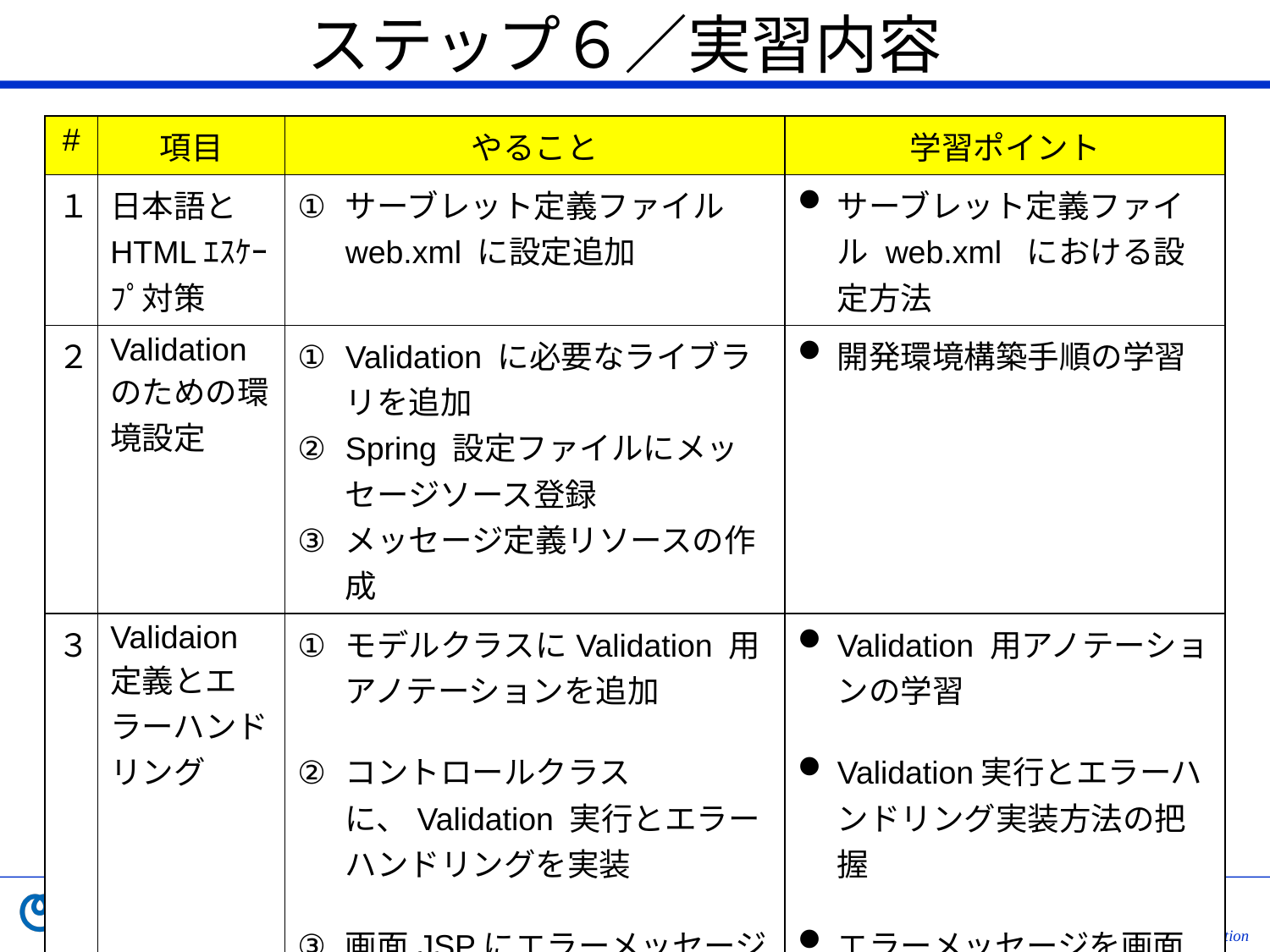

# ステップ６／実習内容
| # | 項目 | やること | 学習ポイント |
| --- | --- | --- | --- |
| １ | 日本語とHTMLｴｽｹｰﾌﾟ対策 | サーブレット定義ファイル web.xml に設定追加 | サーブレット定義ファイル web.xml における設定方法 |
| ２ | Validation のための環境設定 | Validation に必要なライブラリを追加 Spring 設定ファイルにメッセージソース登録 メッセージ定義リソースの作成 | 開発環境構築手順の学習 |
| ３ | Validaion定義とエラーハンドリング | モデルクラスにValidation 用アノテーションを追加 コントロールクラスに、Validation 実行とエラーハンドリングを実装 画面JSPにエラーメッセージ表示タグを追加 | Validation 用アノテーションの学習 Validation実行とエラーハンドリング実装方法の把握 エラーメッセージを画面（JSP）に出力する方法 |